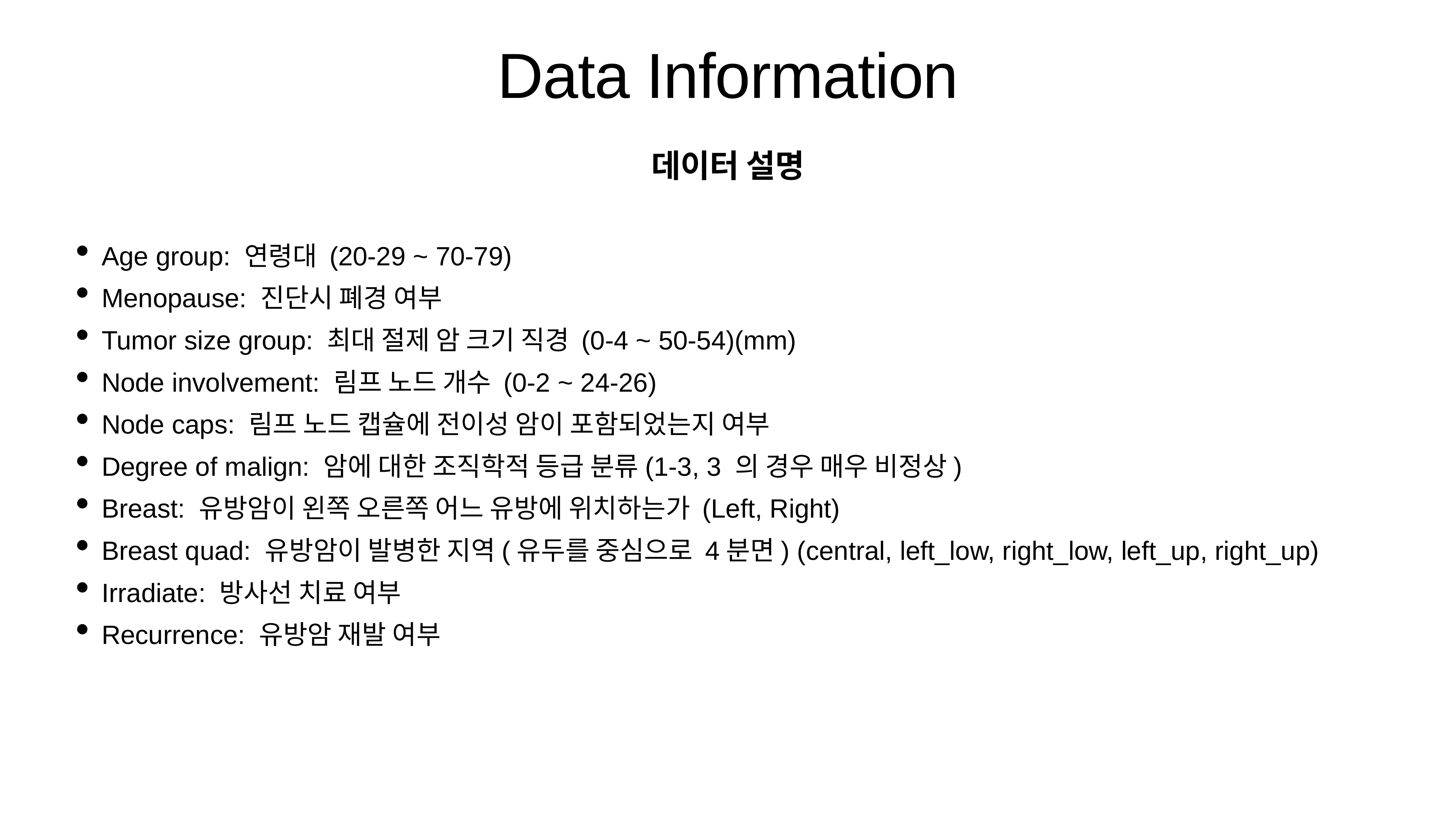

# Data Information
데이터 설명
Age group: 연령대 (20-29 ~ 70-79)
Menopause: 진단시 폐경 여부
Tumor size group: 최대 절제 암 크기 직경 (0-4 ~ 50-54)(mm)
Node involvement: 림프 노드 개수 (0-2 ~ 24-26)
Node caps: 림프 노드 캡슐에 전이성 암이 포함되었는지 여부
Degree of malign: 암에 대한 조직학적 등급 분류(1-3, 3 의 경우 매우 비정상)
Breast: 유방암이 왼쪽 오른쪽 어느 유방에 위치하는가 (Left, Right)
Breast quad: 유방암이 발병한 지역(유두를 중심으로 4분면) (central, left_low, right_low, left_up, right_up)
Irradiate: 방사선 치료 여부
Recurrence: 유방암 재발 여부